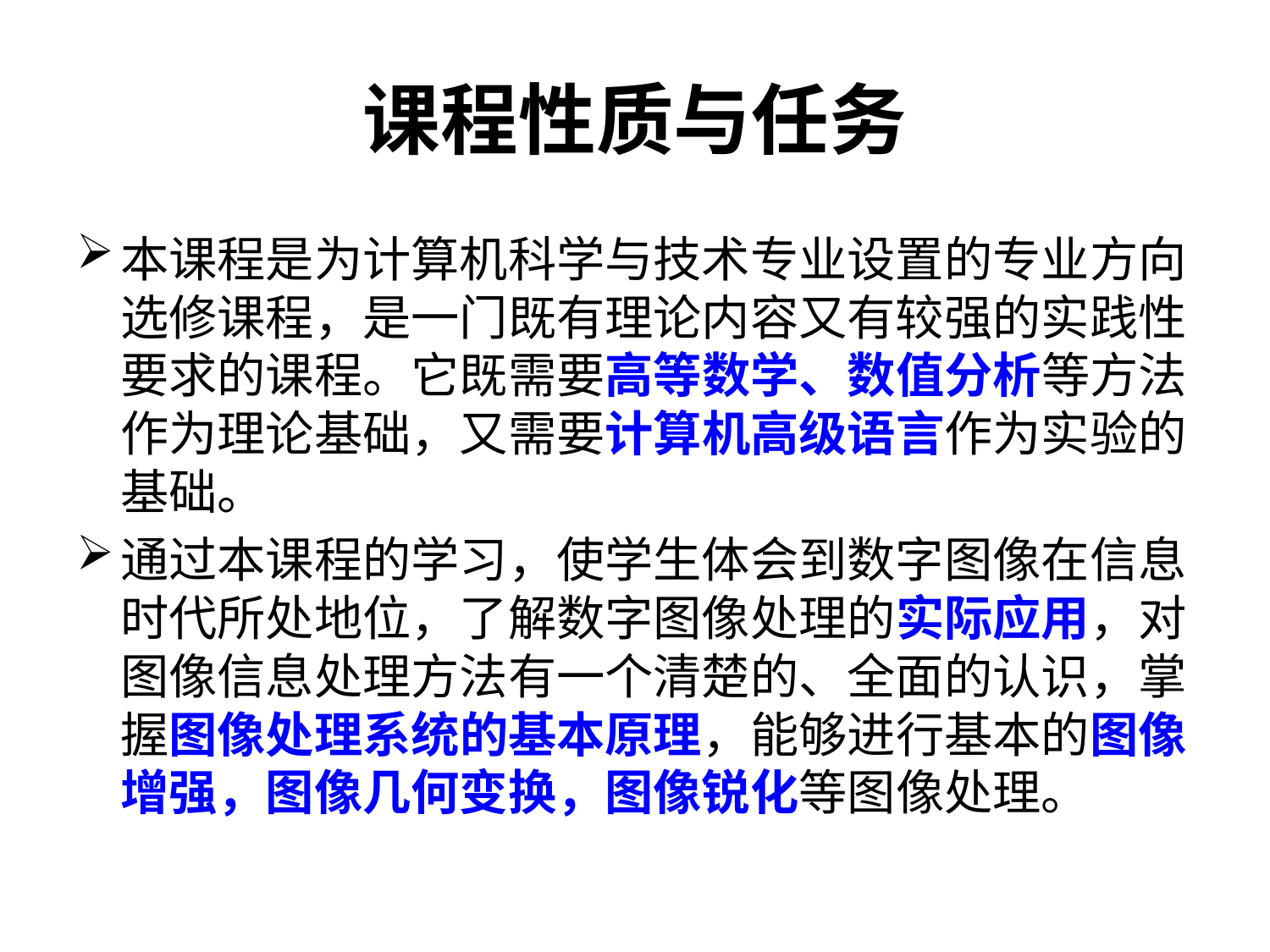

# 课程性质与任务
本课程是为计算机科学与技术专业设置的专业方向选修课程，是一门既有理论内容又有较强的实践性要求的课程。它既需要高等数学、数值分析等方法作为理论基础，又需要计算机高级语言作为实验的基础。
通过本课程的学习，使学生体会到数字图像在信息时代所处地位，了解数字图像处理的实际应用，对图像信息处理方法有一个清楚的、全面的认识，掌握图像处理系统的基本原理，能够进行基本的图像增强，图像几何变换，图像锐化等图像处理。